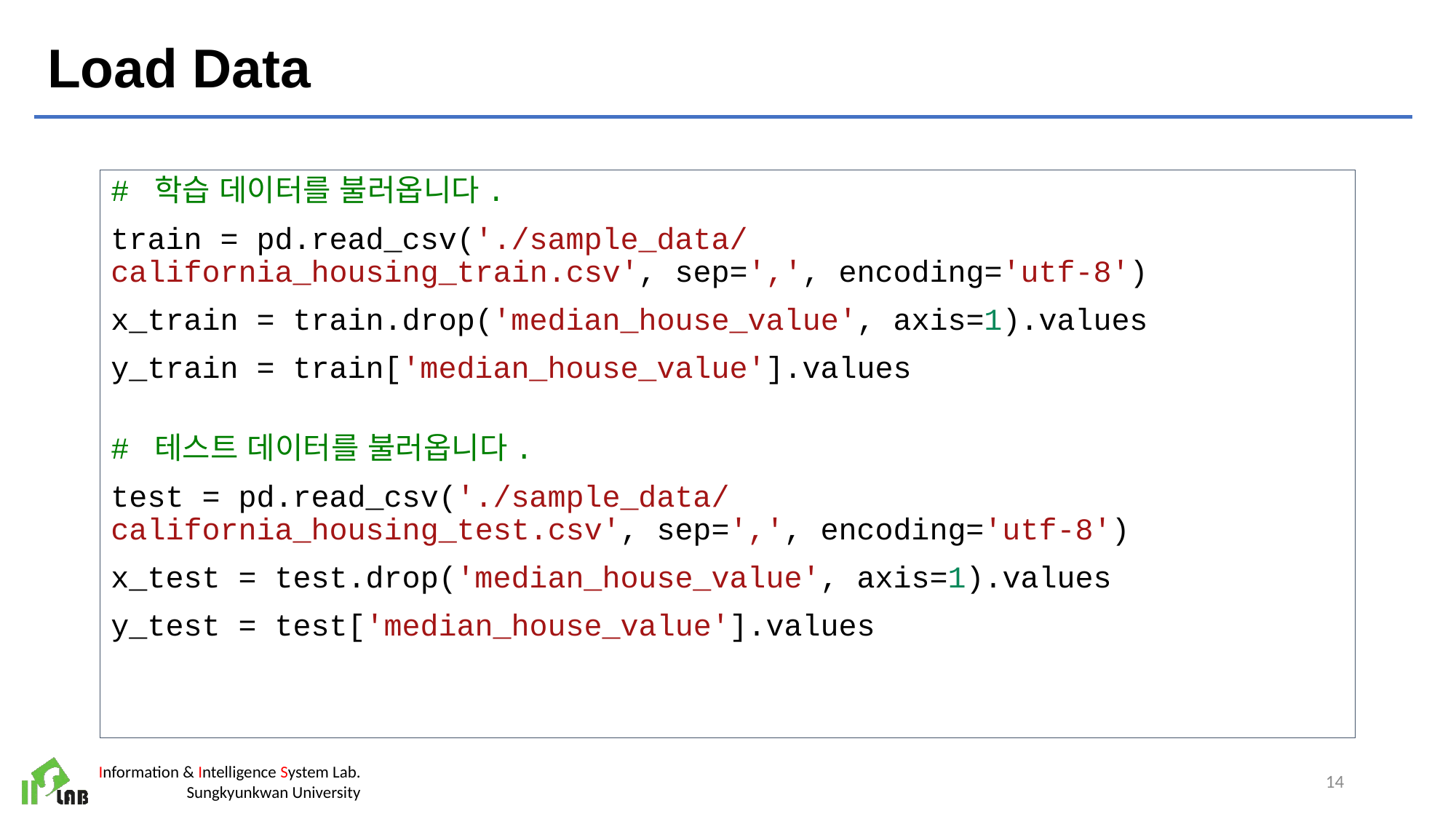

# Load Data
# 학습 데이터를 불러옵니다.
train = pd.read_csv('./sample_data/california_housing_train.csv', sep=',', encoding='utf-8')
x_train = train.drop('median_house_value', axis=1).values
y_train = train['median_house_value'].values
# 테스트 데이터를 불러옵니다.
test = pd.read_csv('./sample_data/california_housing_test.csv', sep=',', encoding='utf-8')
x_test = test.drop('median_house_value', axis=1).values
y_test = test['median_house_value'].values
14